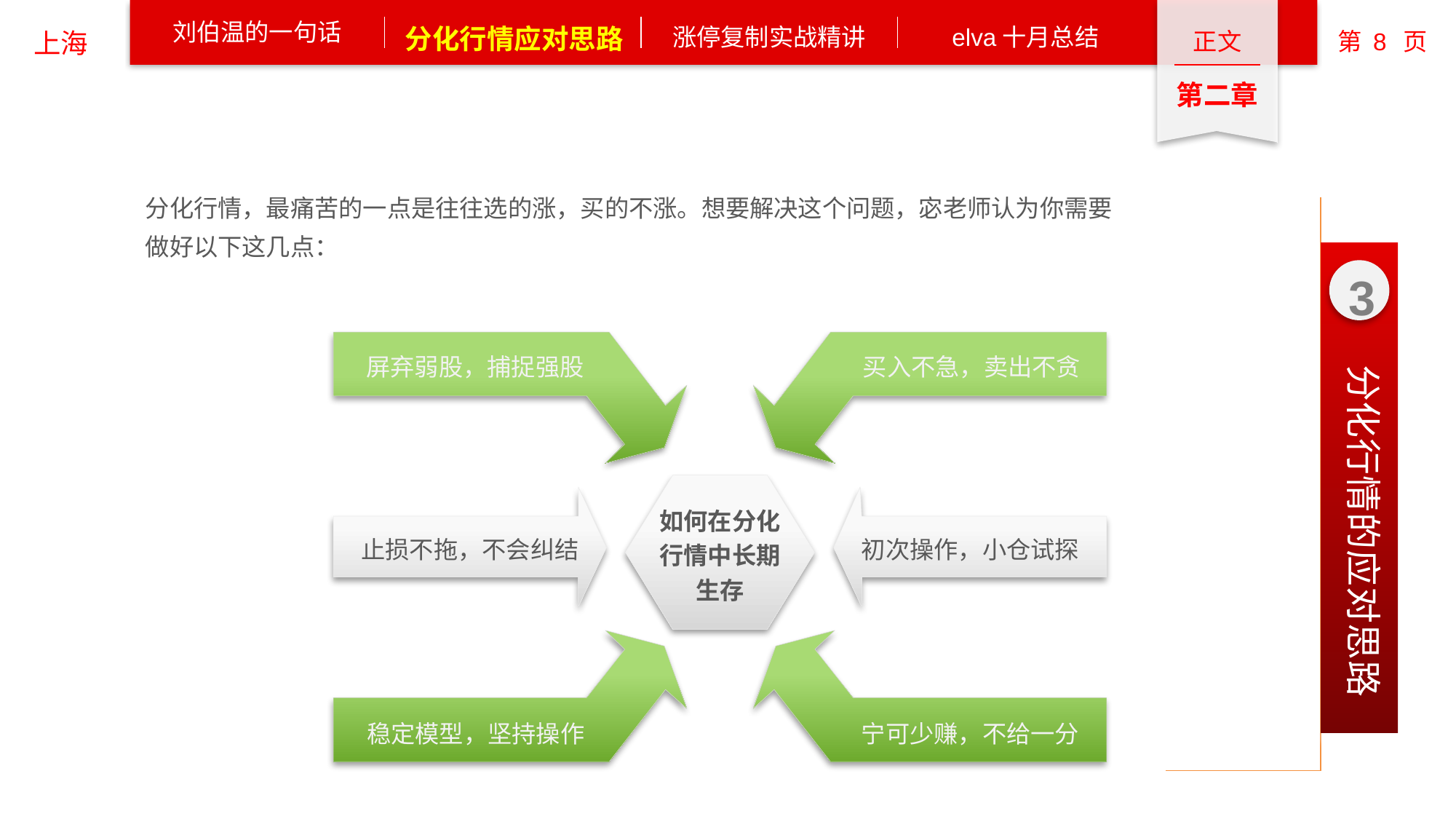

刘伯温的一句话

分化行情应对思路
涨停复制实战精讲
elva十月总结
上海
第 8  页
正文
第二章
分化行情，最痛苦的一点是往往选的涨，买的不涨。想要解决这个问题，宓老师认为你需要做好以下这几点：

3
分化行情的应对思路

屏弃弱股，捕捉强股
买入不急，卖出不贪

如何在分化行情中长期生存
止损不拖，不会纠结
初次操作，小仓试探

稳定模型，坚持操作
宁可少赚，不给一分